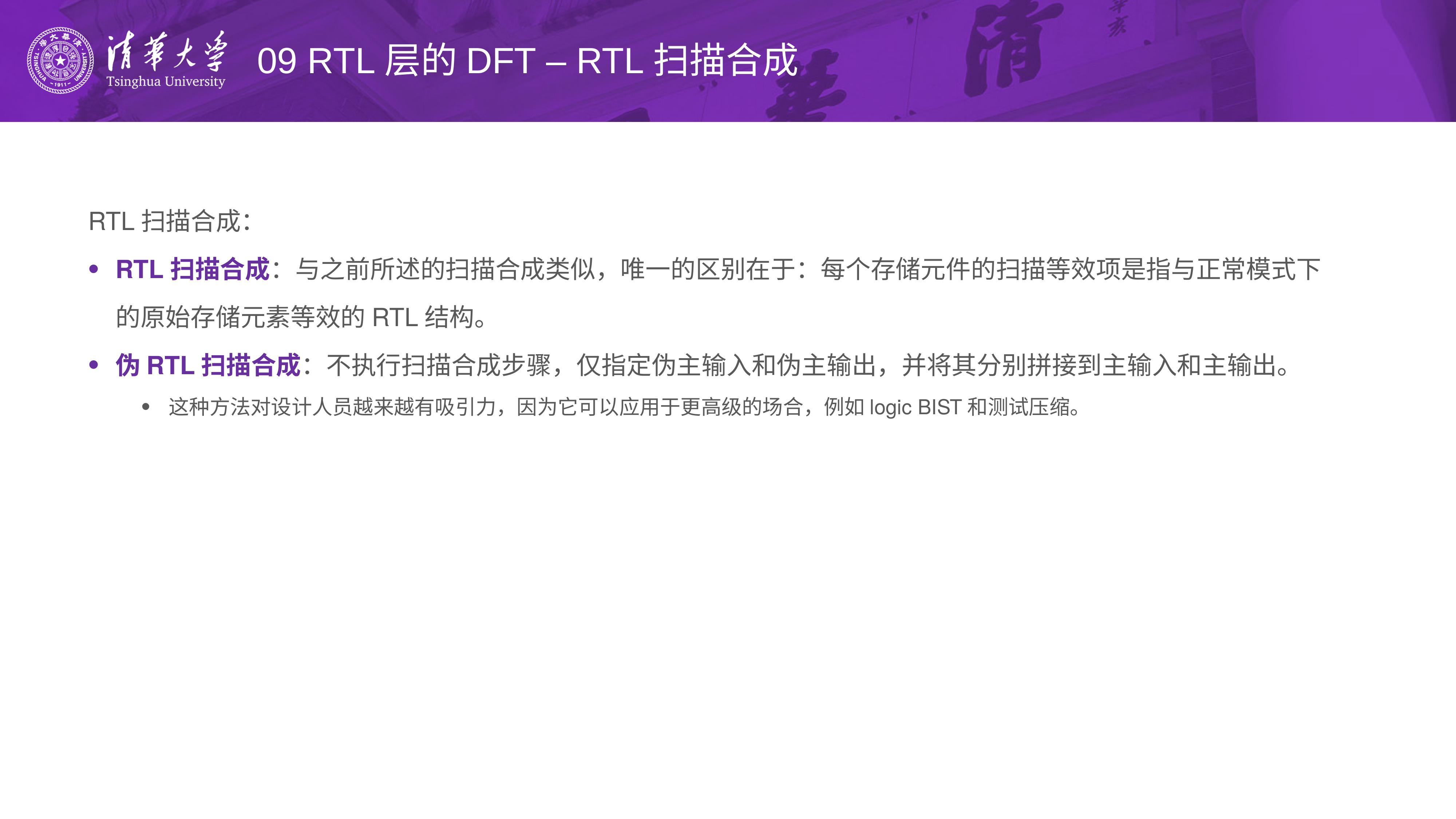

# 09 RTL层的DFT – RTL扫描合成

RTL扫描合成：
RTL扫描合成：与之前所述的扫描合成类似，唯一的区别在于：每个存储元件的扫描等效项是指与正常模式下的原始存储元素等效的RTL结构。
伪RTL扫描合成：不执行扫描合成步骤，仅指定伪主输入和伪主输出，并将其分别拼接到主输入和主输出。
这种方法对设计人员越来越有吸引力，因为它可以应用于更高级的场合，例如logic BIST和测试压缩。